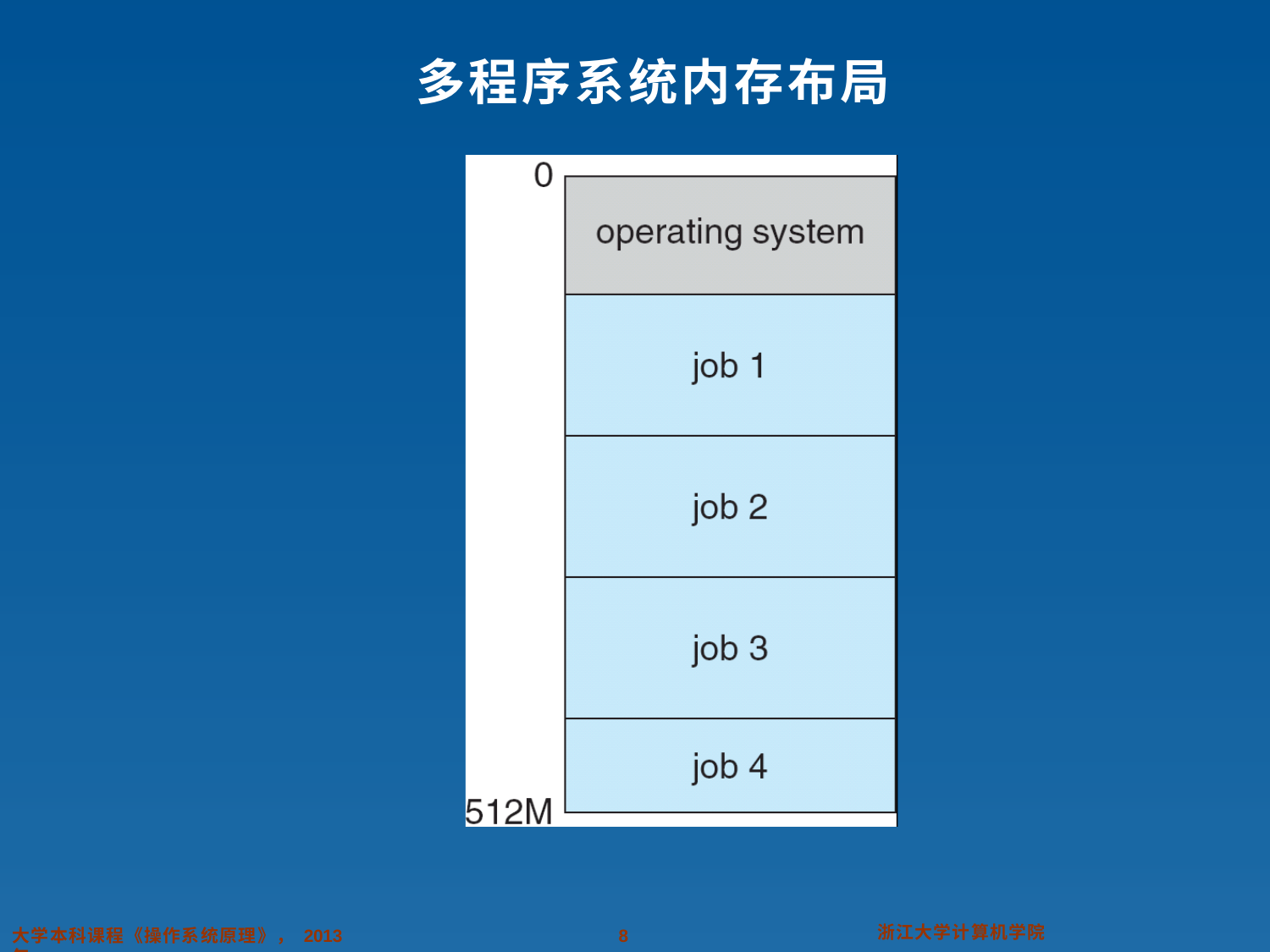

# 多程序系统内存布局

浙江大学计算机学院
大学本科课程《操作系统原理》， 2013 年
8